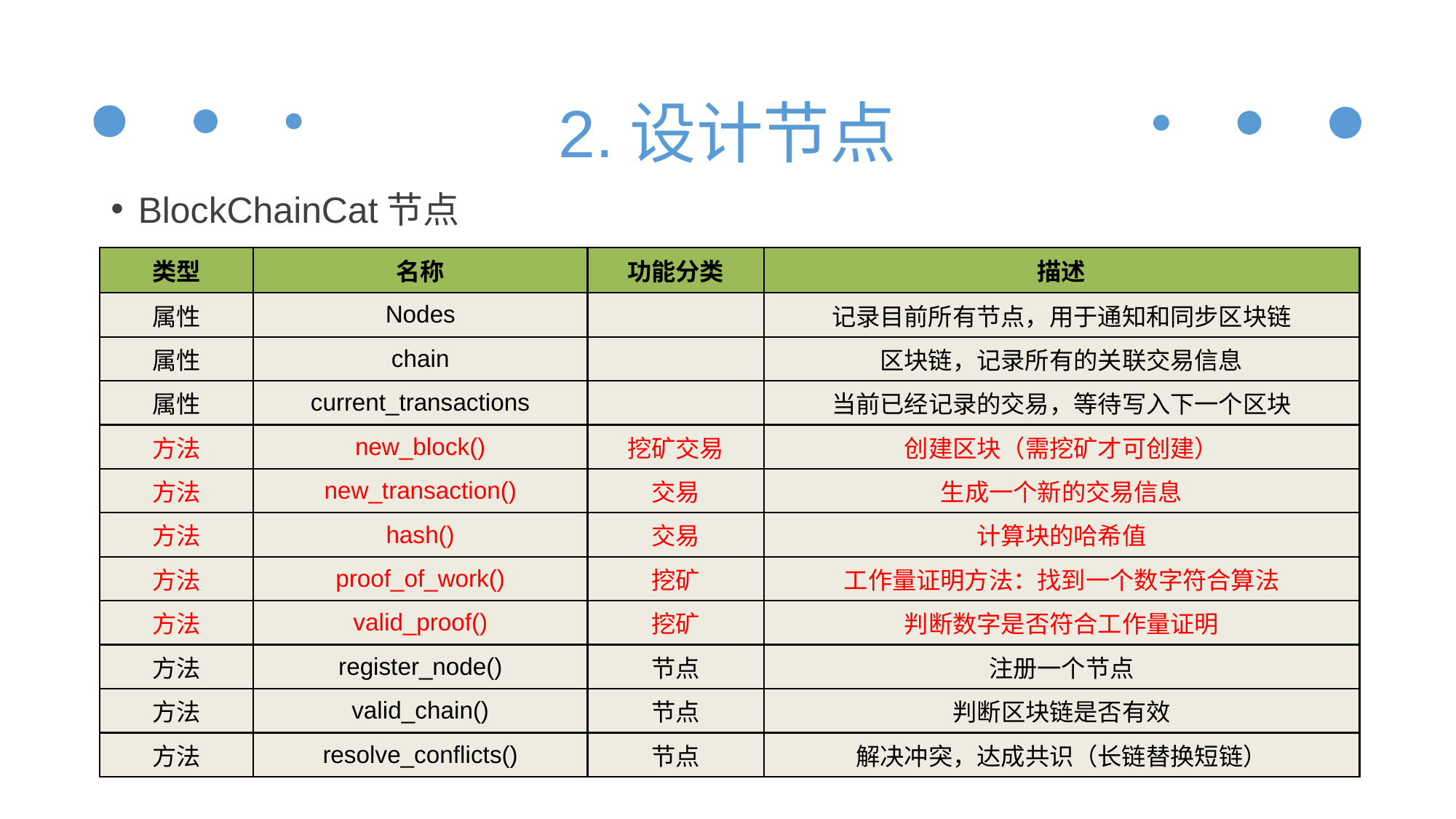

# 2.设计节点
BlockChainCat节点
| 类型 | 名称 | 功能分类 | 描述 |
| --- | --- | --- | --- |
| 属性 | Nodes |  | 记录目前所有节点，用于通知和同步区块链 |
| 属性 | chain |  | 区块链，记录所有的关联交易信息 |
| 属性 | current\_transactions |  | 当前已经记录的交易，等待写入下一个区块 |
| 方法 | new\_block() | 挖矿交易 | 创建区块（需挖矿才可创建） |
| 方法 | new\_transaction() | 交易 | 生成一个新的交易信息 |
| 方法 | hash() | 交易 | 计算块的哈希值 |
| 方法 | proof\_of\_work() | 挖矿 | 工作量证明方法：找到一个数字符合算法 |
| 方法 | valid\_proof() | 挖矿 | 判断数字是否符合工作量证明 |
| 方法 | register\_node() | 节点 | 注册一个节点 |
| 方法 | valid\_chain() | 节点 | 判断区块链是否有效 |
| 方法 | resolve\_conflicts() | 节点 | 解决冲突，达成共识（长链替换短链） |